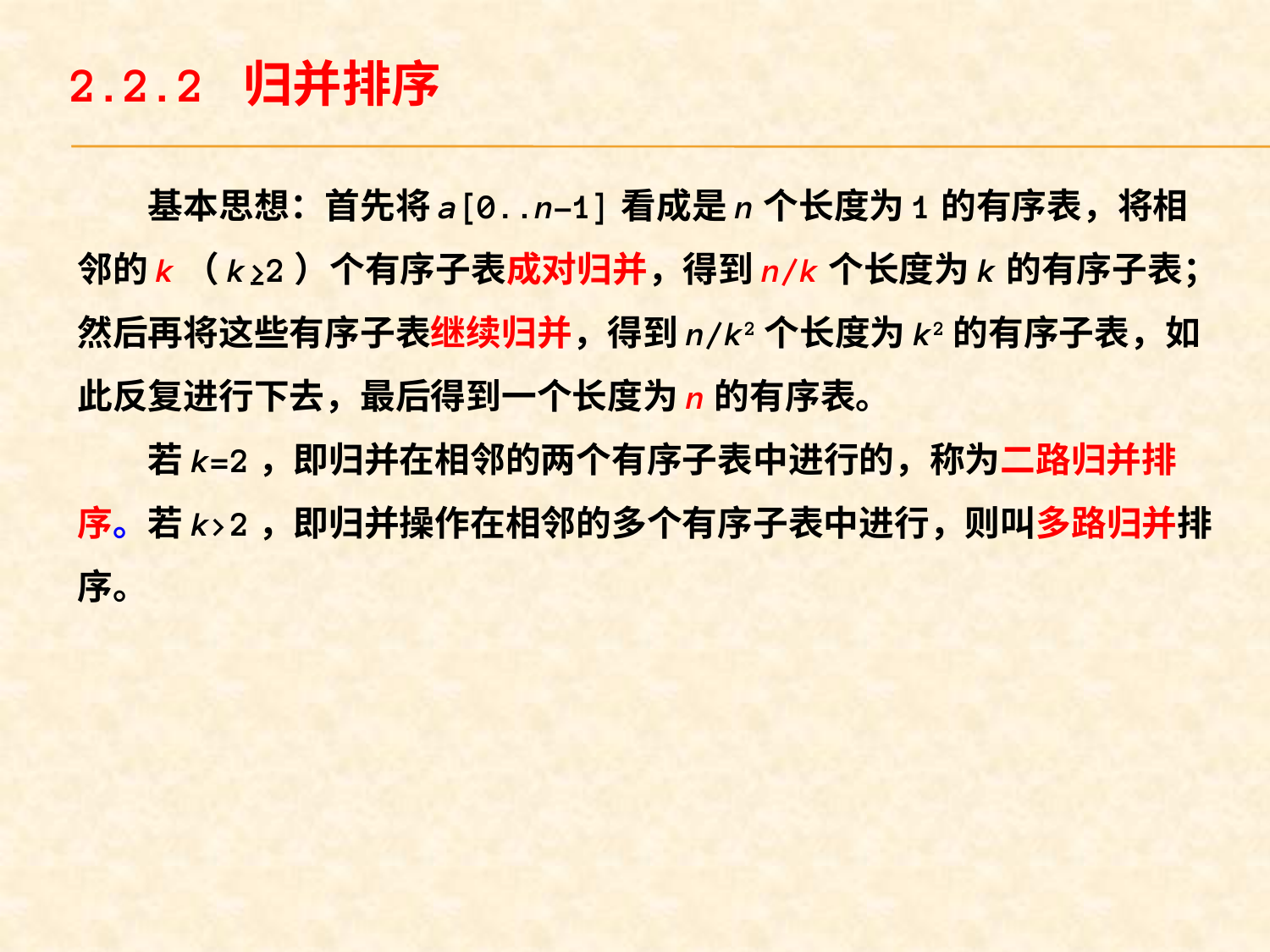

2.2.2 归并排序
　　基本思想：首先将a[0..n-1]看成是n个长度为1的有序表，将相邻的k（k≥2）个有序子表成对归并，得到n/k个长度为k的有序子表；然后再将这些有序子表继续归并，得到n/k2个长度为k2的有序子表，如此反复进行下去，最后得到一个长度为n的有序表。
　　若k=2，即归并在相邻的两个有序子表中进行的，称为二路归并排序。若k>2，即归并操作在相邻的多个有序子表中进行，则叫多路归并排序。